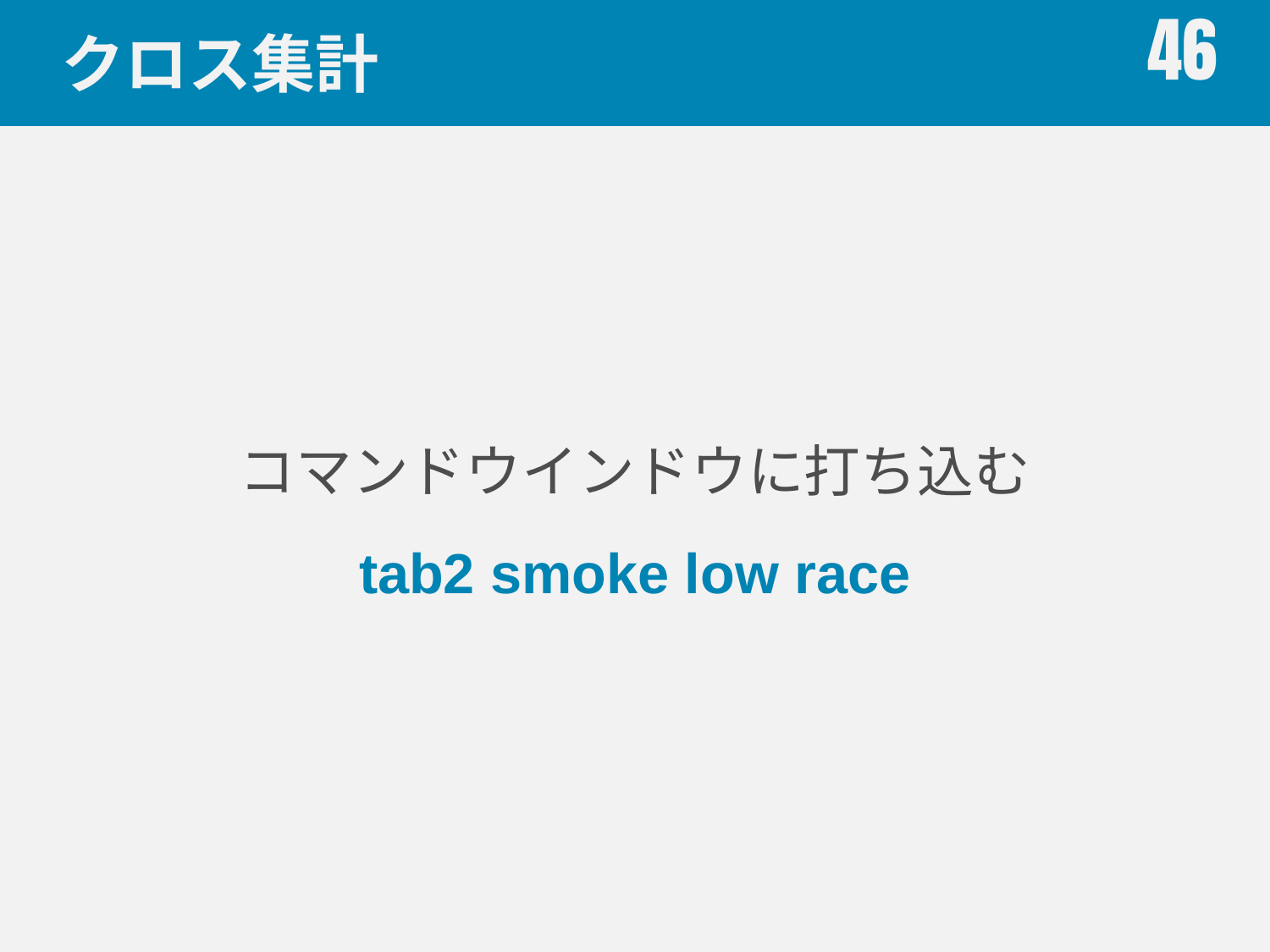

# クロス集計
 46
コマンドウインドウに打ち込む
tab2 smoke low race